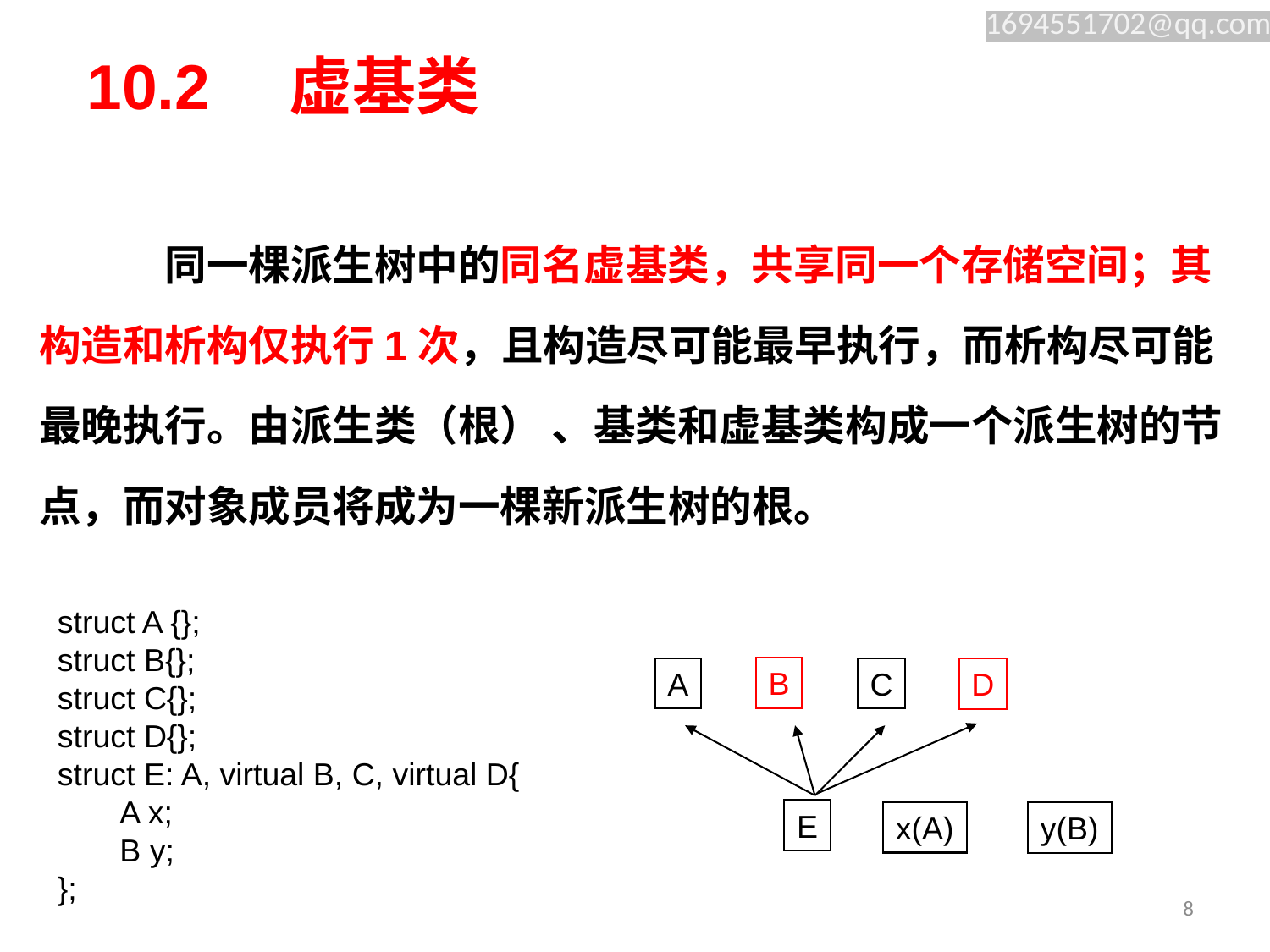

# 10.2　虚基类
	同一棵派生树中的同名虚基类，共享同一个存储空间；其构造和析构仅执行1次，且构造尽可能最早执行，而析构尽可能最晚执行。由派生类（根） 、基类和虚基类构成一个派生树的节点，而对象成员将成为一棵新派生树的根。

struct A {};
struct B{};
struct C{};
struct D{};
struct E: A, virtual B, C, virtual D{
       A x;
       B y;
};
B
A
C
D

E
x(A)
y(B)
8